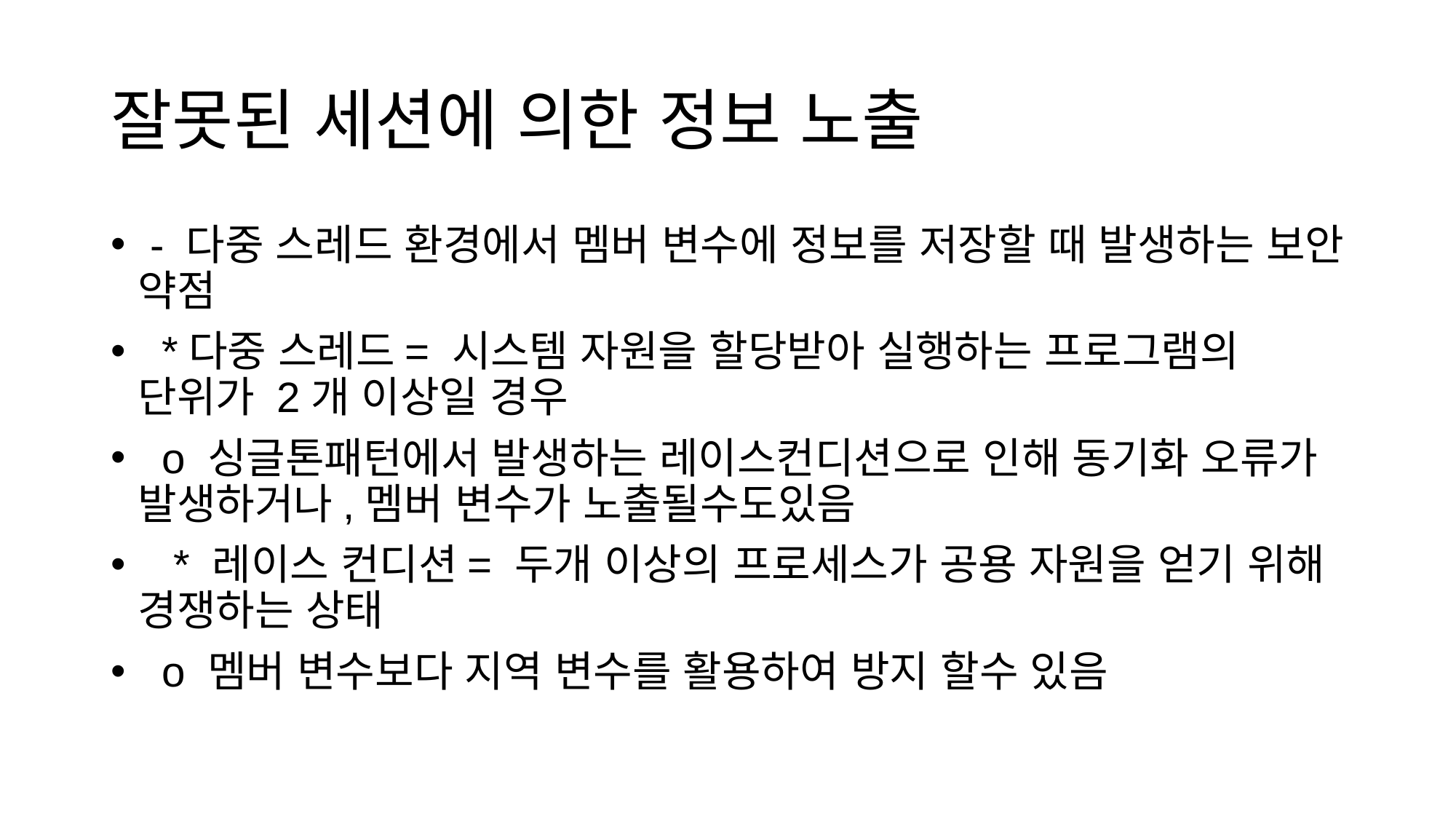

# 잘못된 세션에 의한 정보 노출
 - 다중 스레드 환경에서 멤버 변수에 정보를 저장할 때 발생하는 보안 약점
  *다중 스레드= 시스템 자원을 할당받아 실행하는 프로그램의 단위가 2개 이상일 경우
  o 싱글톤패턴에서 발생하는 레이스컨디션으로 인해 동기화 오류가 발생하거나,멤버 변수가 노출될수도있음
   * 레이스 컨디션= 두개 이상의 프로세스가 공용 자원을 얻기 위해 경쟁하는 상태
  o 멤버 변수보다 지역 변수를 활용하여 방지 할수 있음